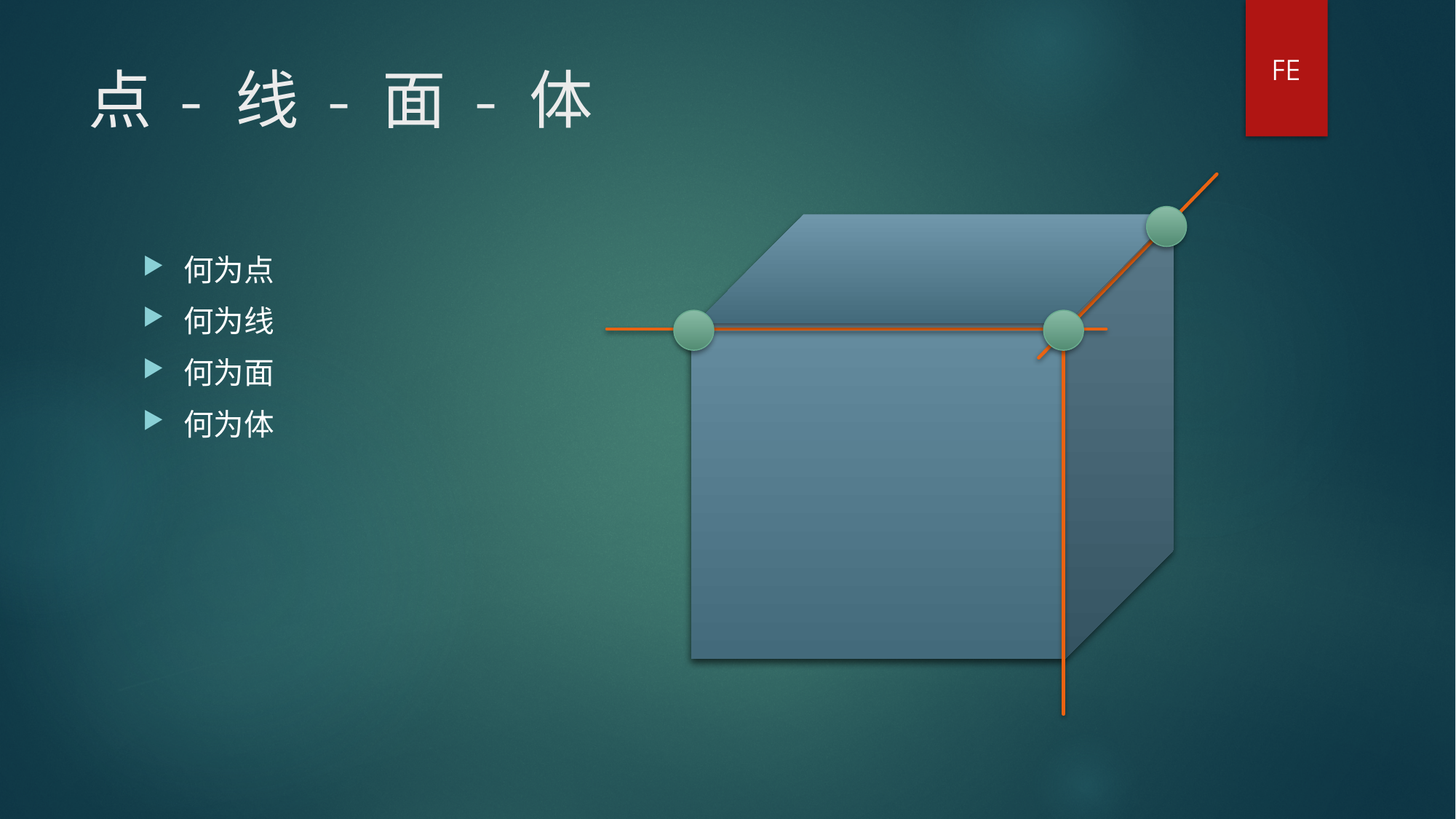

FE
# 点 - 线 - 面 - 体

何为点
何为线
何为面
何为体